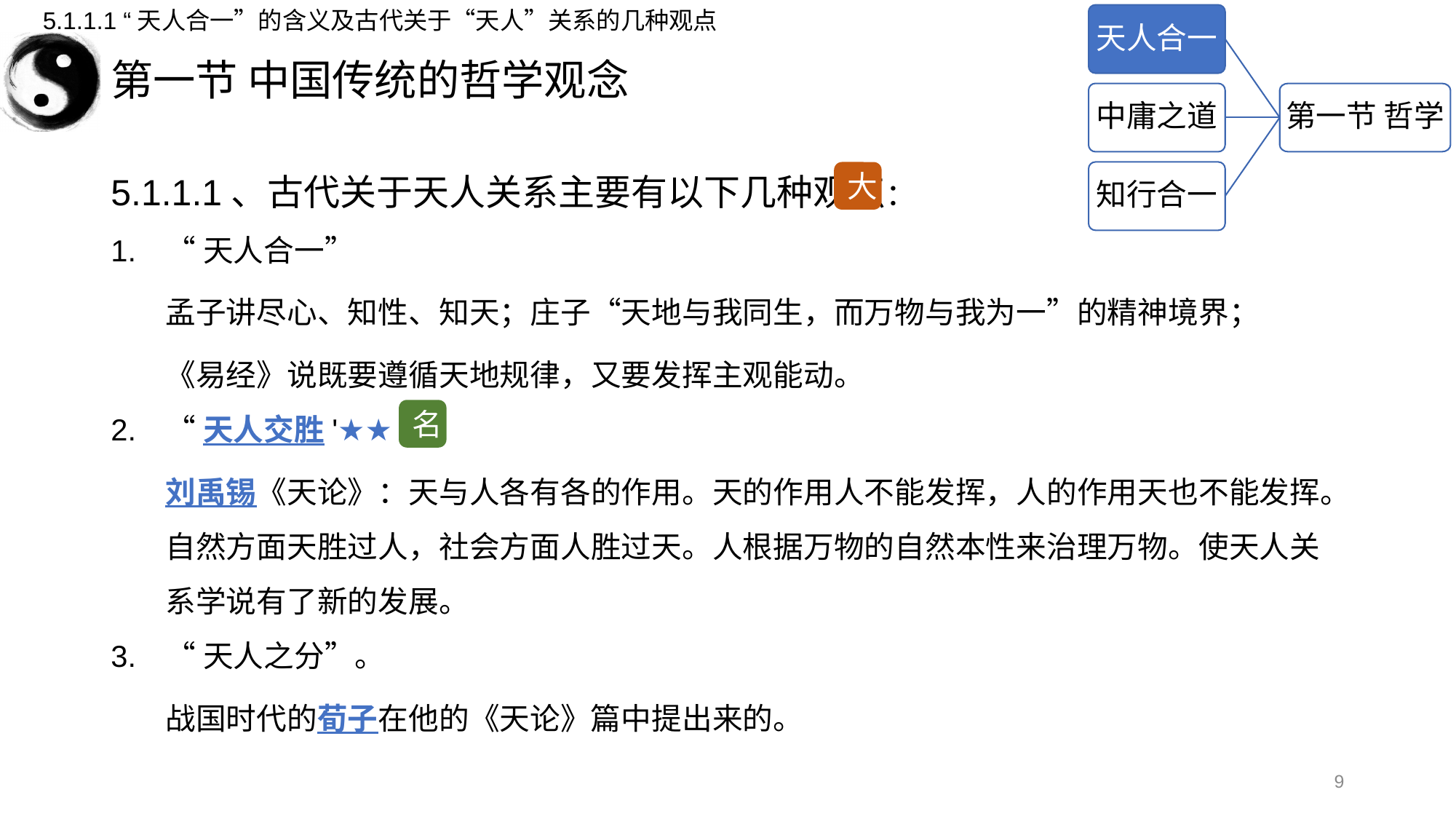

5.1.1.1 “天人合一”的含义及古代关于“天人”关系的几种观点
天人合一
# 第一节 中国传统的哲学观念

中庸之道
第一节 哲学

5.1.1.1、古代关于天人关系主要有以下几种观点：
“天人合一”
孟子讲尽心、知性、知天；庄子“天地与我同生，而万物与我为一”的精神境界；
《易经》说既要遵循天地规律，又要发挥主观能动。
“天人交胜'★★
刘禹锡《天论》：天与人各有各的作用。天的作用人不能发挥，人的作用天也不能发挥。自然方面天胜过人，社会方面人胜过天。人根据万物的自然本性来治理万物。使天人关系学说有了新的发展。
“天人之分”。
战国时代的荀子在他的《天论》篇中提出来的。

知行合一
大
名
9